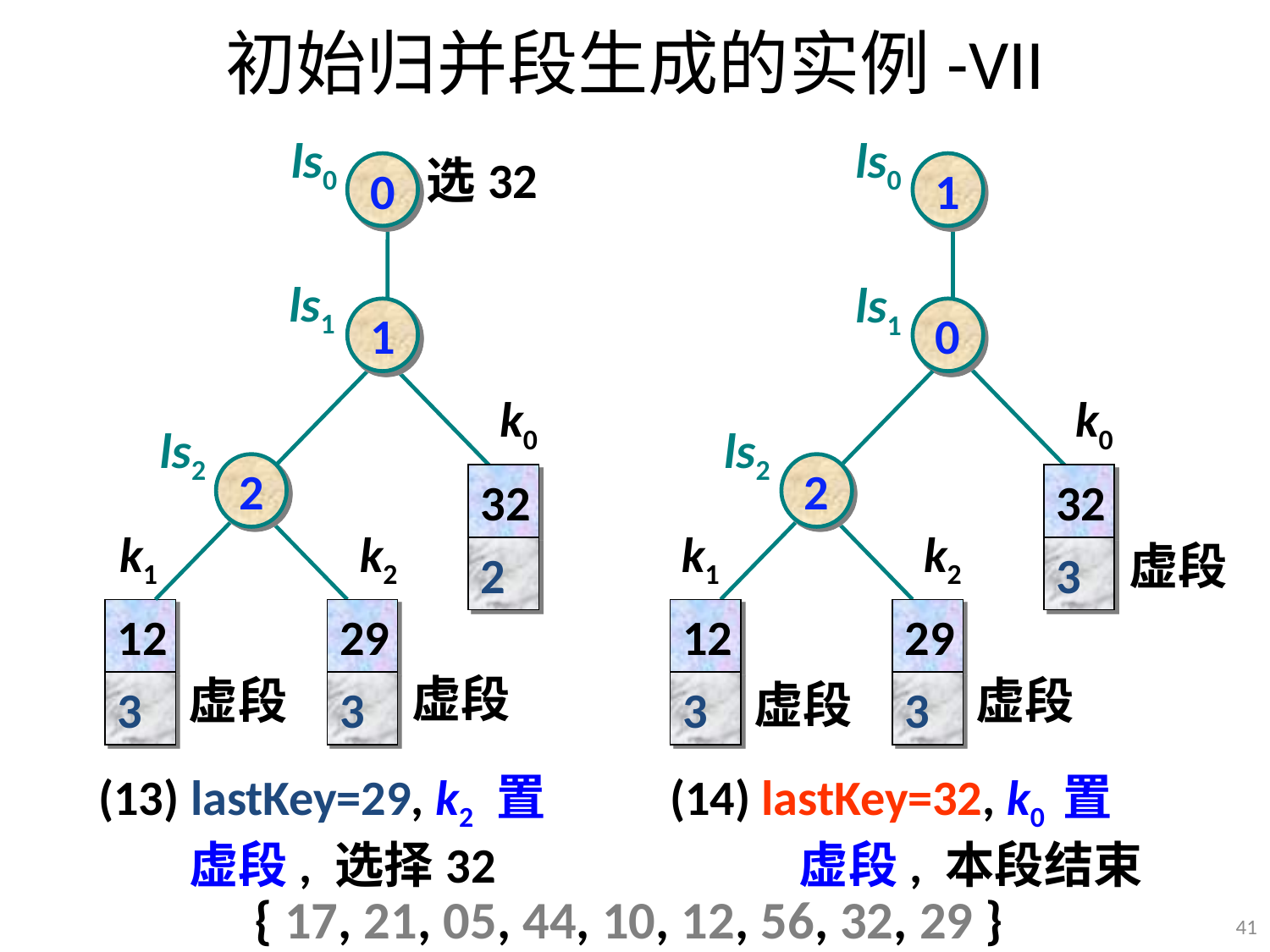

# 初始归并段生成的实例-VII
ls0
ls0
选32
0
1

ls1
ls1
1
0

k0
k0
ls2
ls2
2
2
32
32

k1

k2
k1

k2
虚段
2
3
12
29
12
29
虚段
虚段
虚段
虚段
3
3
3
3
(13) lastKey=29, k2 置          (14) lastKey=32, k0 置
       虚段, 选择32                          虚段, 本段结束
{ 17, 21, 05, 44, 10, 12, 56, 32, 29 }
41